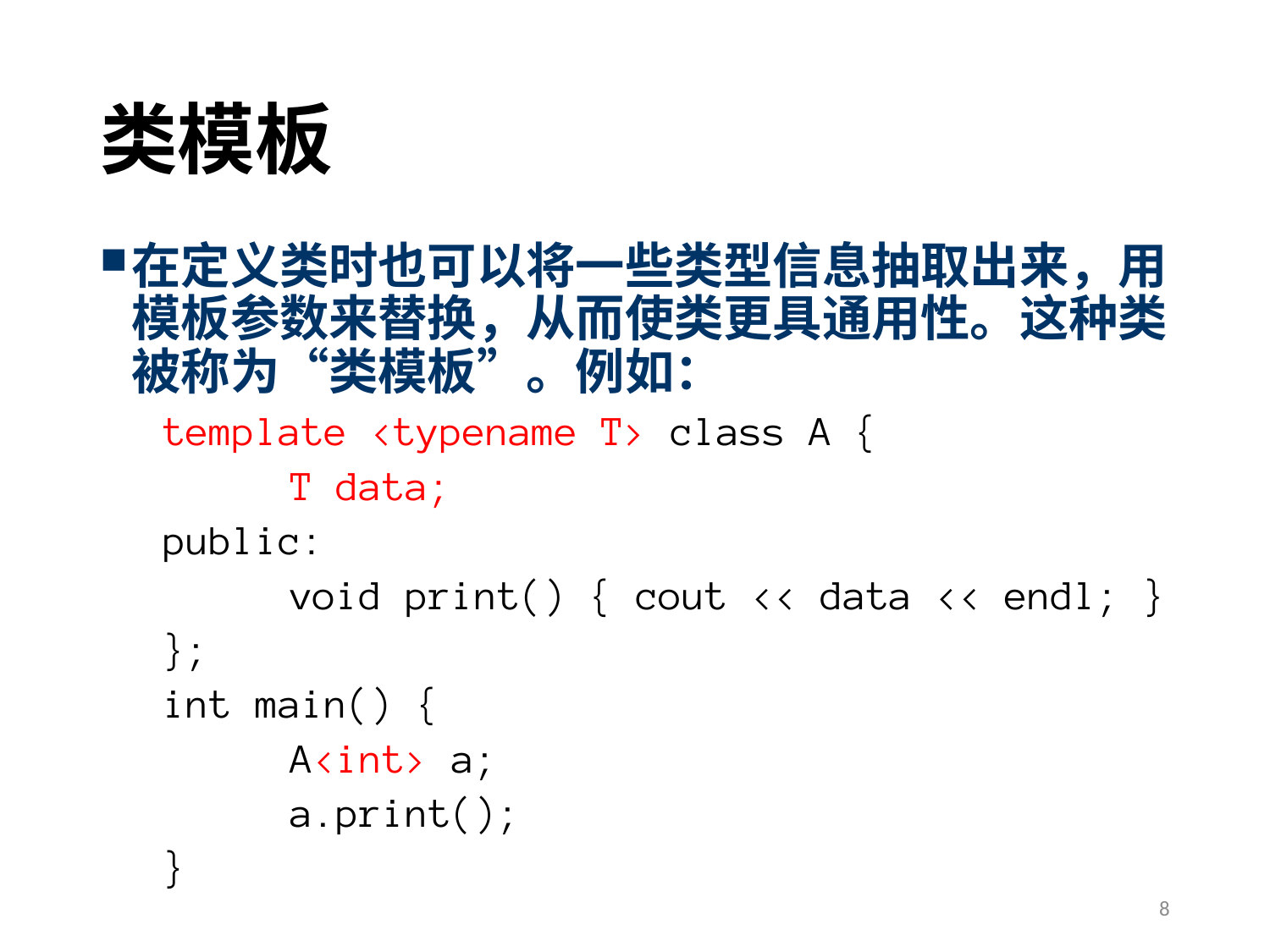

# 类模板
在定义类时也可以将一些类型信息抽取出来，用模板参数来替换，从而使类更具通用性。这种类被称为“类模板”。例如：
template <typename T> class A {
	T data;
public:
	void print() { cout << data << endl; }
};
int main() {
	A<int> a;
	a.print();
}
8